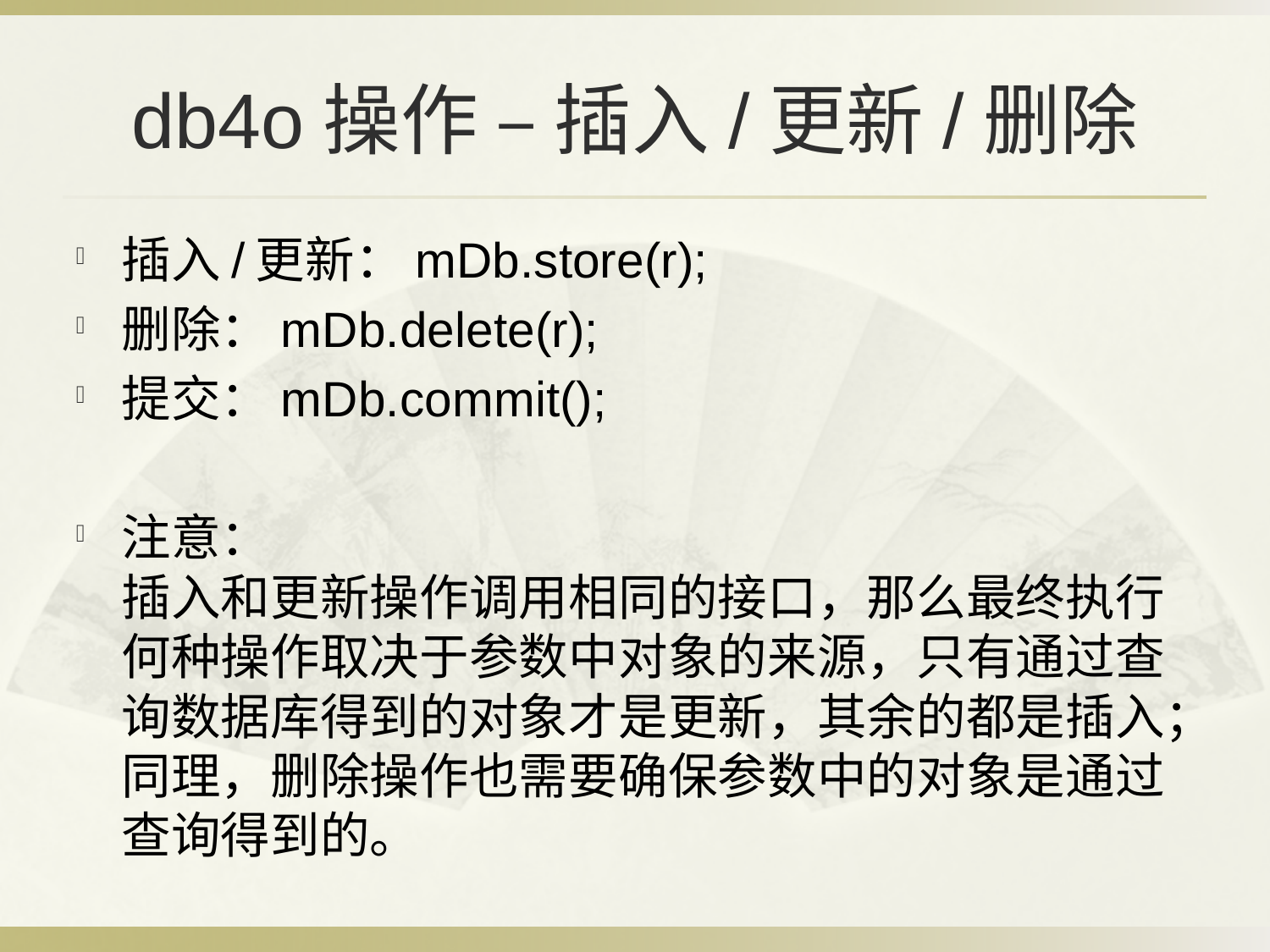

# db4o操作 – 插入/更新/删除
插入/更新：mDb.store(r);
删除：mDb.delete(r);
提交：mDb.commit();

注意：
插入和更新操作调用相同的接口，那么最终执行何种操作取决于参数中对象的来源，只有通过查询数据库得到的对象才是更新，其余的都是插入；同理，删除操作也需要确保参数中的对象是通过查询得到的。